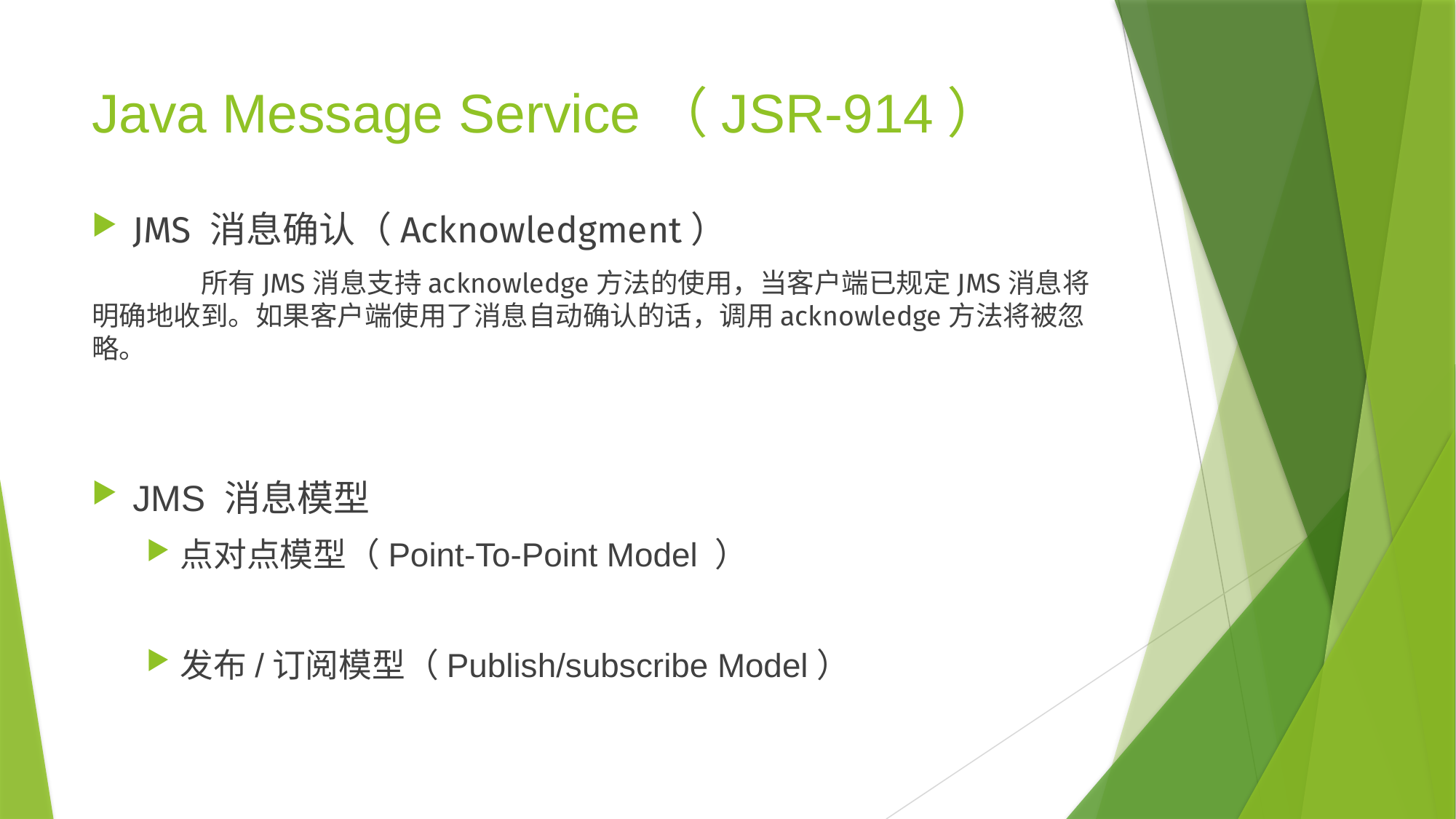

# Java Message Service（JSR-914）
JMS 消息确认（Acknowledgment）
	所有JMS消息支持acknowledge方法的使用，当客户端已规定JMS消息将明确地收到。如果客户端使用了消息自动确认的话，调用acknowledge方法将被忽略。

JMS 消息模型
点对点模型（Point-To-Point Model ）

发布/订阅模型（Publish/subscribe Model）